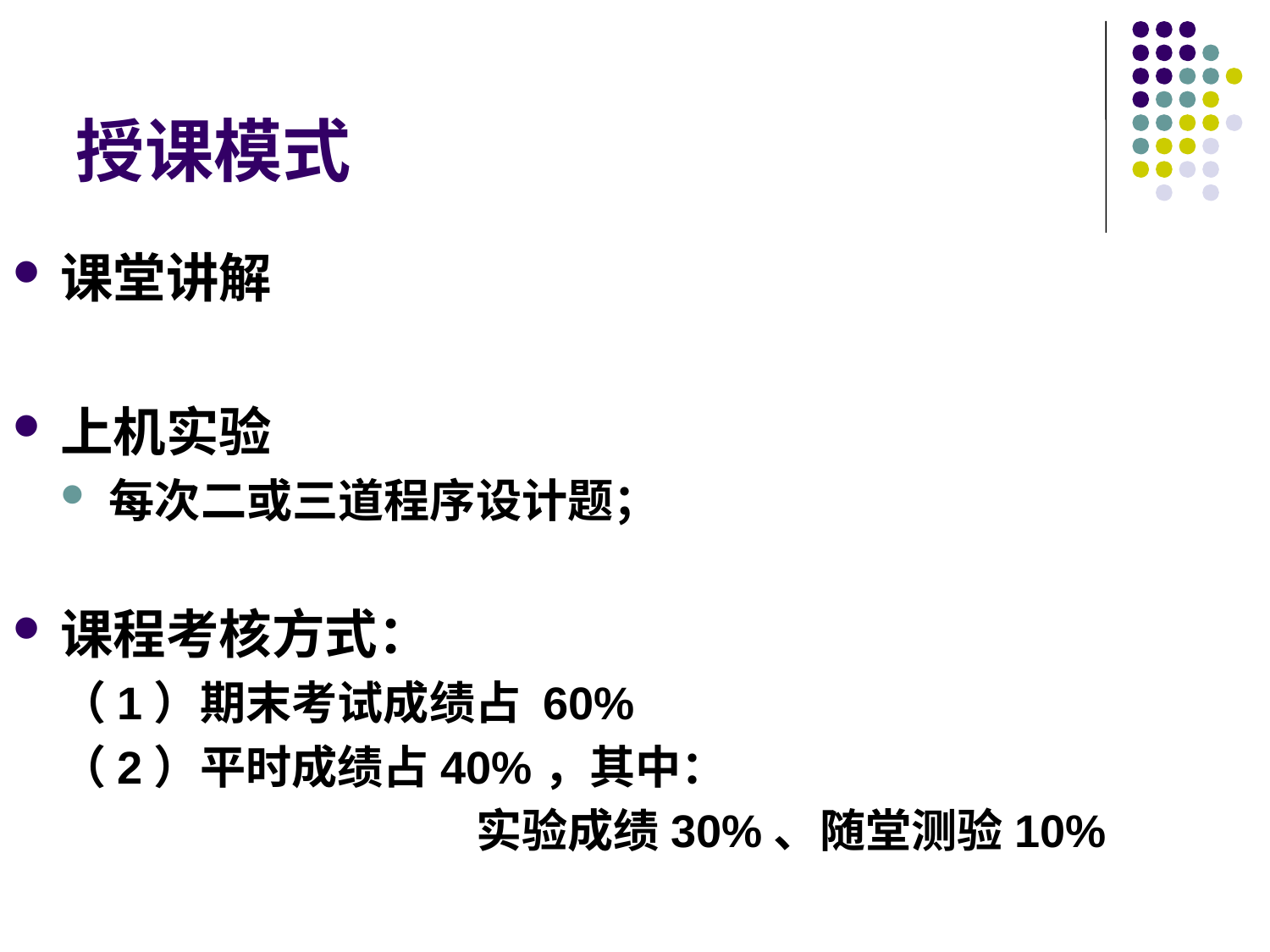

# 授课模式
课堂讲解

上机实验
每次二或三道程序设计题；

课程考核方式：
（1）期末考试成绩占 60%
（2）平时成绩占40%，其中：
                                       实验成绩30%、随堂测验10%